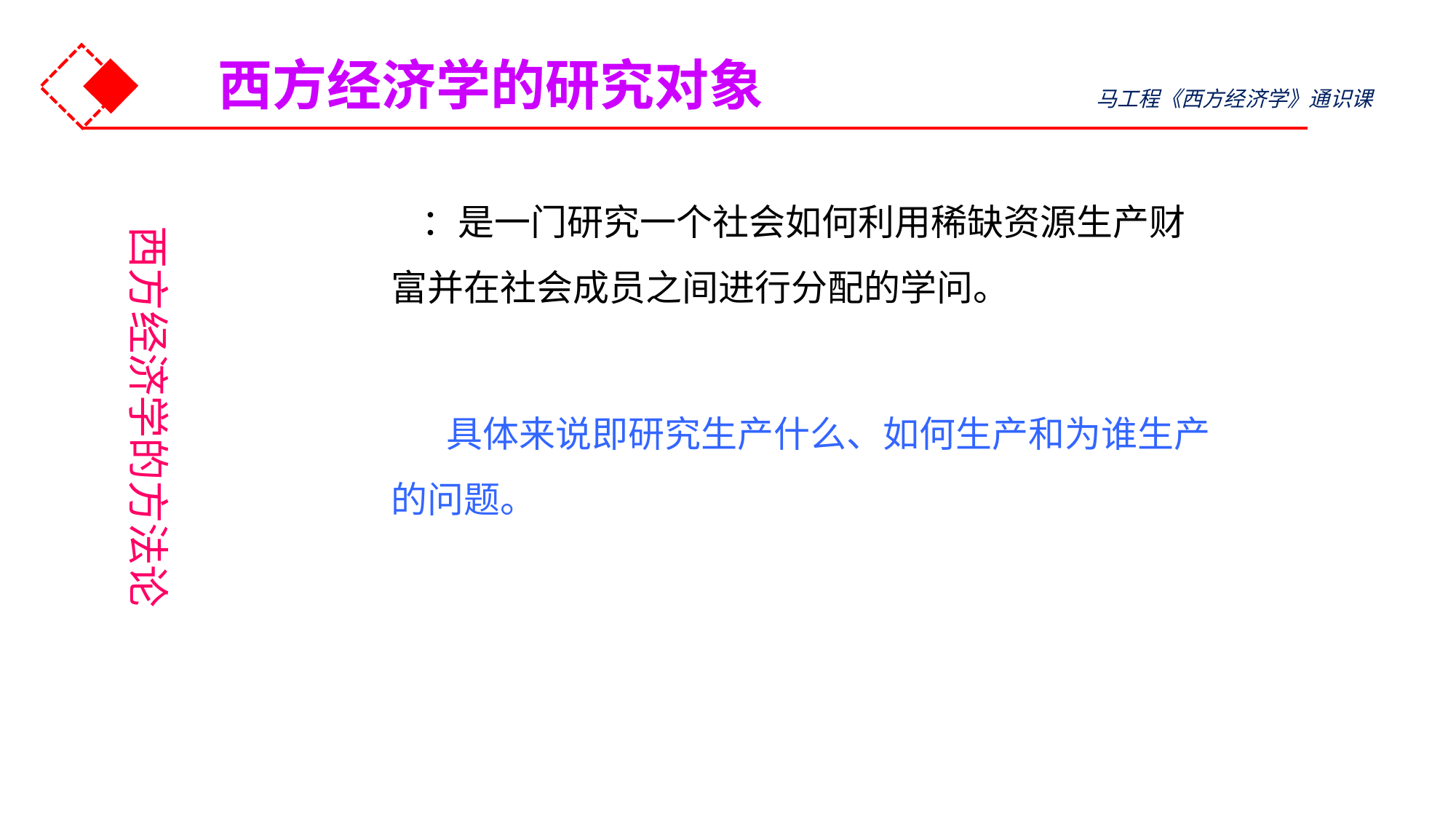

西方经济学的研究对象

马工程《西方经济学》通识课
      ：是一门研究一个社会如何利用稀缺资源生产财富并在社会成员之间进行分配的学问。

         具体来说即研究生产什么、如何生产和为谁生产的问题。
西方经济学的方法论